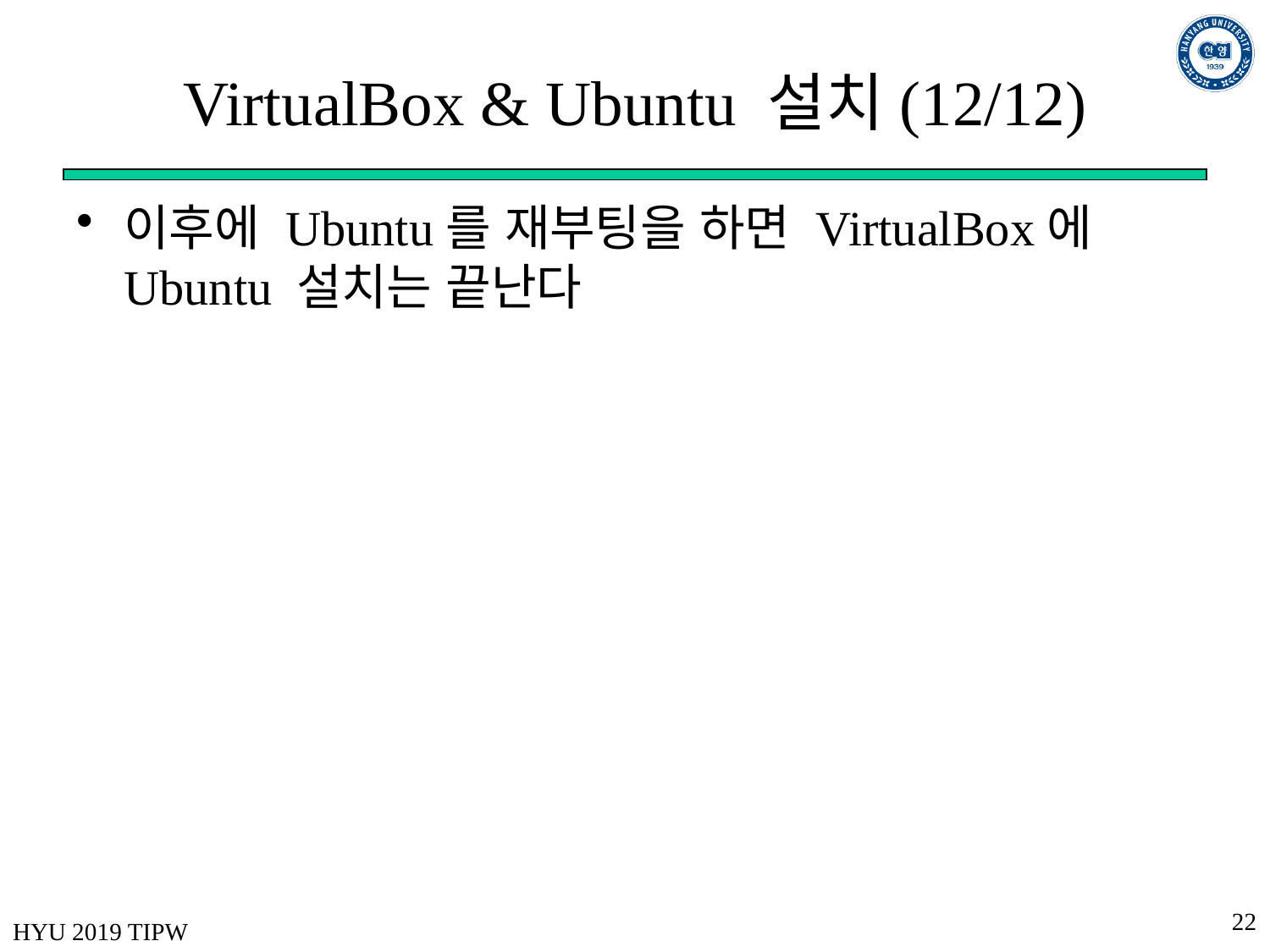

# VirtualBox & Ubuntu 설치(12/12)
이후에 Ubuntu를 재부팅을 하면 VirtualBox에 Ubuntu 설치는 끝난다
22
HYU 2019 TIPW